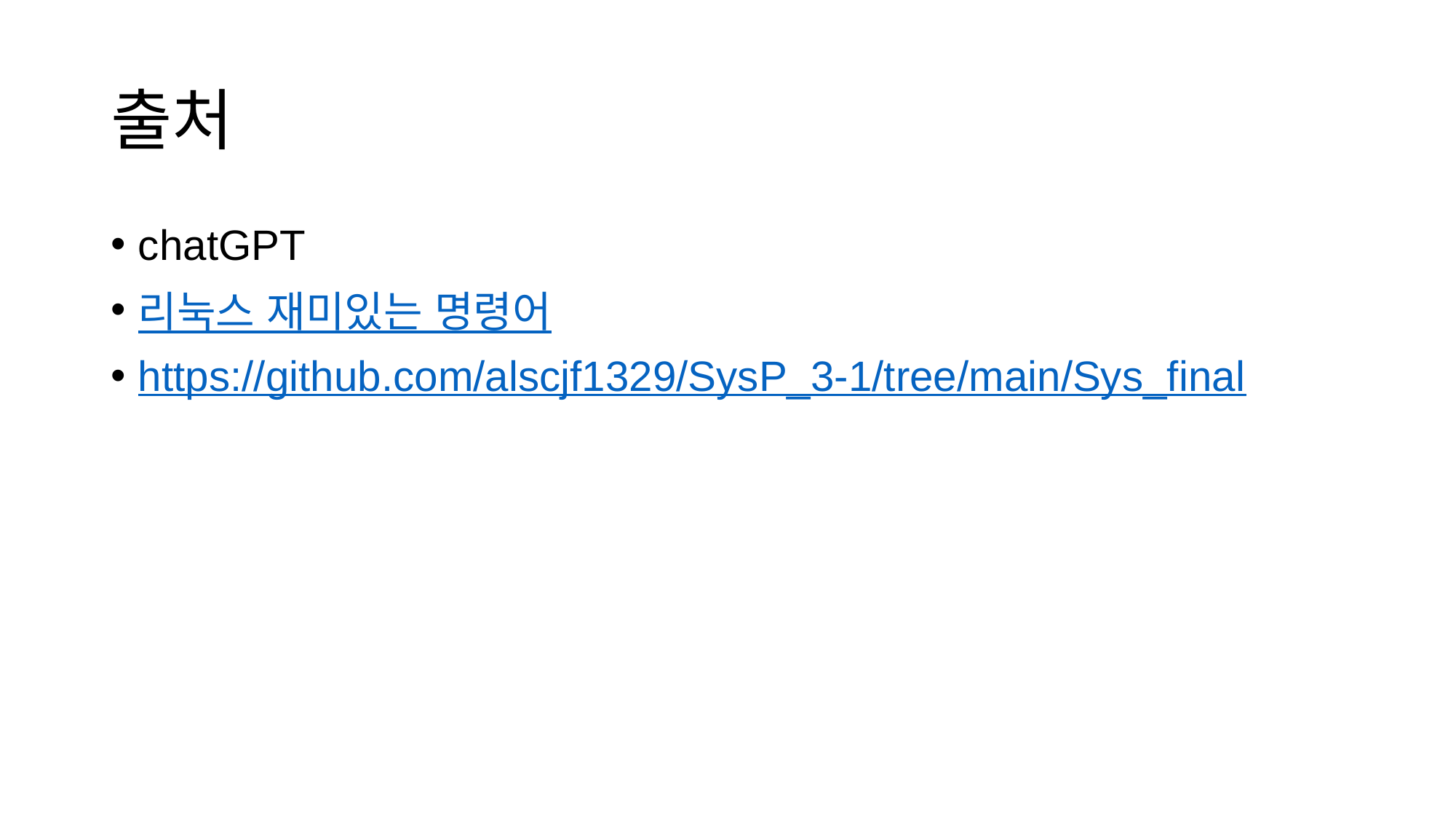

# 출처
chatGPT
리눅스 재미있는 명령어
https://github.com/alscjf1329/SysP_3-1/tree/main/Sys_final